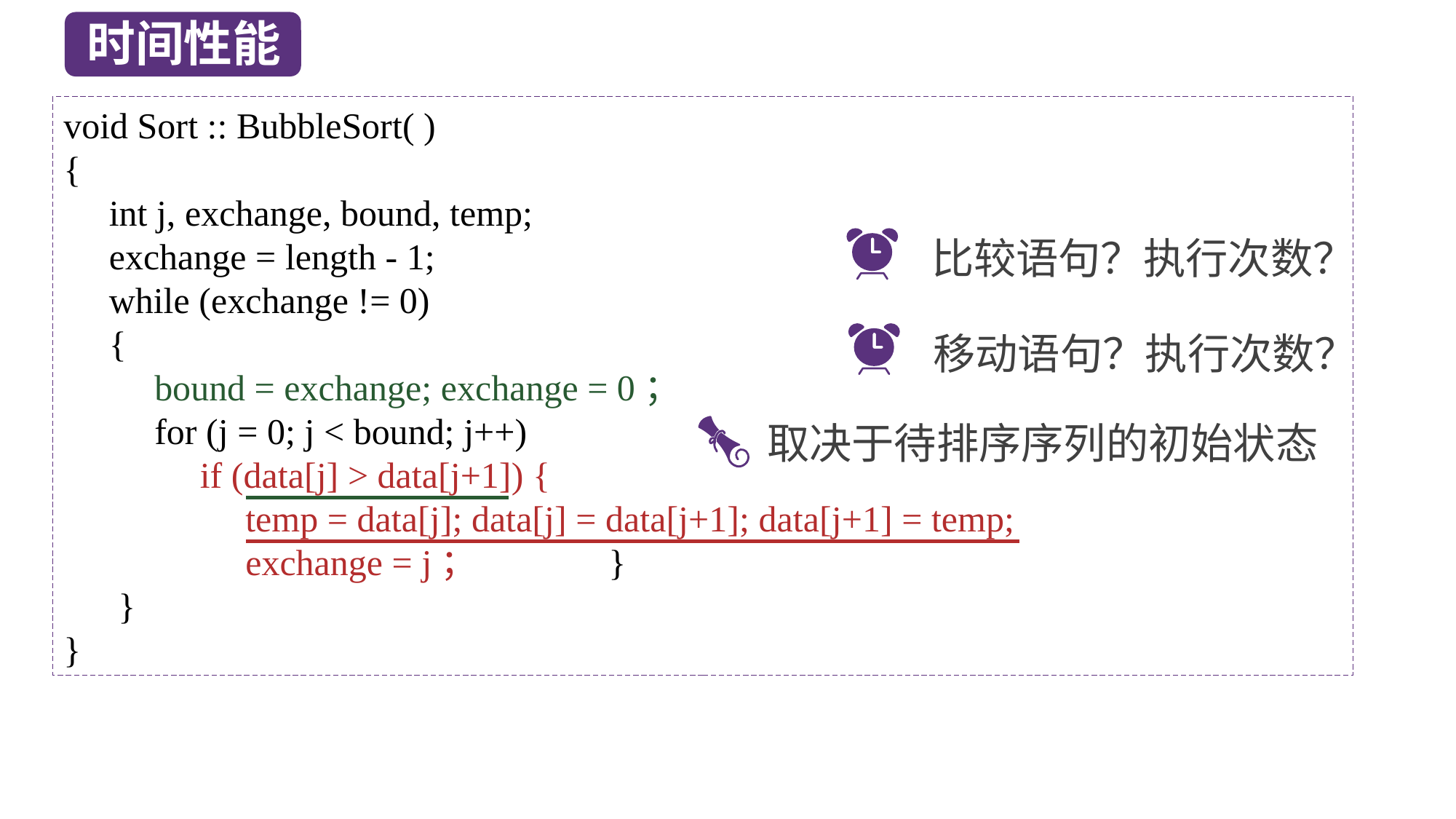

时间性能

void Sort :: BubbleSort( )
{
     int j, exchange, bound, temp;
     exchange = length - 1;
     while (exchange != 0)
     {
          bound = exchange; exchange = 0；
          for (j = 0; j < bound; j++)
               if (data[j] > data[j+1]) {
                    temp = data[j]; data[j] = data[j+1]; data[j+1] = temp;
                    exchange = j；               }
      }
}
比较语句？执行次数？

移动语句？执行次数？

取决于待排序序列的初始状态